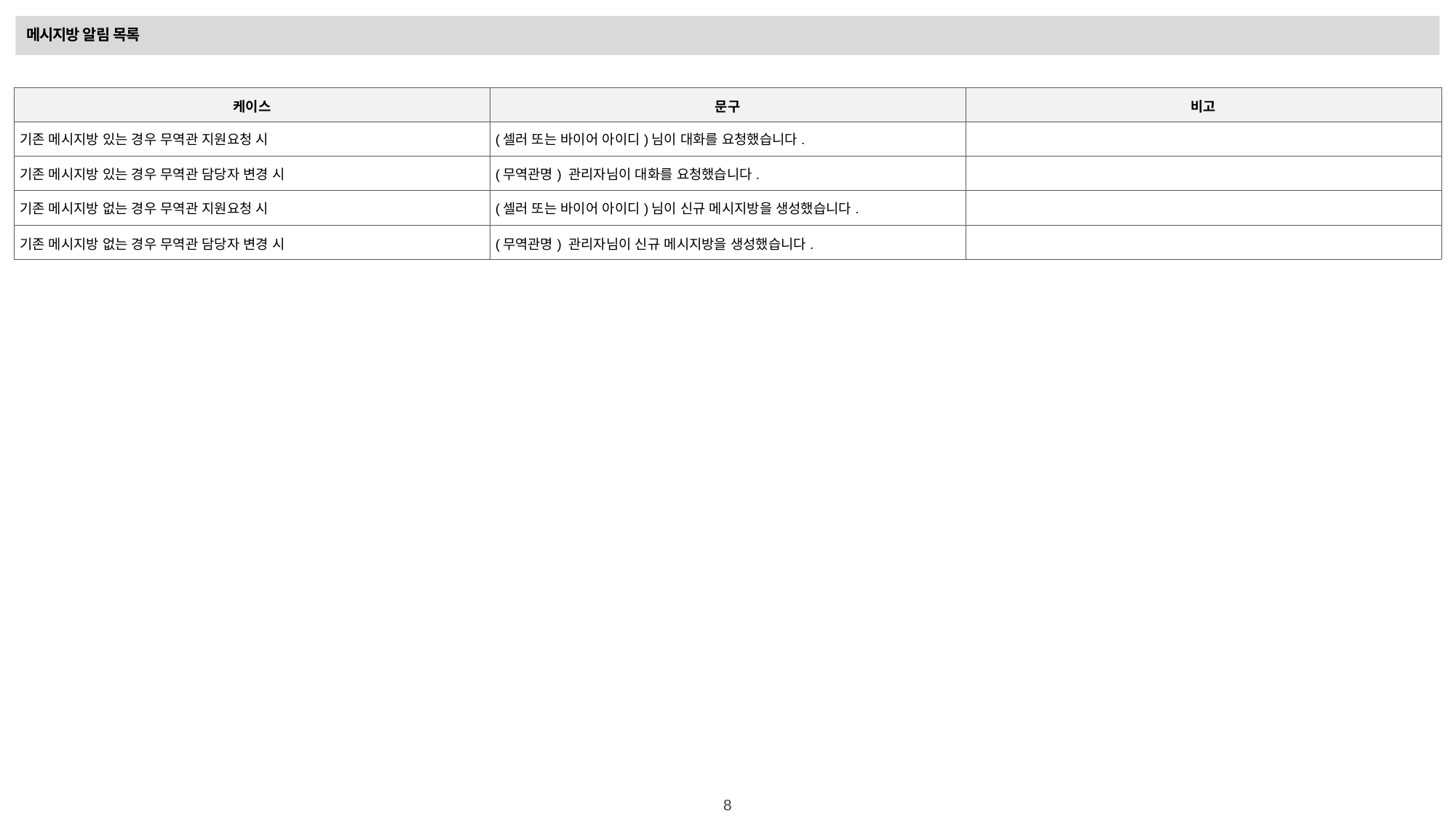

# 메시지방 알림 목록
| 케이스 | 문구 | 비고 |
| --- | --- | --- |
| 기존 메시지방 있는 경우 무역관 지원요청 시 | (셀러 또는 바이어 아이디)님이 대화를 요청했습니다. |  |
| 기존 메시지방 있는 경우 무역관 담당자 변경 시 | (무역관명) 관리자님이 대화를 요청했습니다. |  |
| 기존 메시지방 없는 경우 무역관 지원요청 시 | (셀러 또는 바이어 아이디)님이 신규 메시지방을 생성했습니다. |  |
| 기존 메시지방 없는 경우 무역관 담당자 변경 시 | (무역관명) 관리자님이 신규 메시지방을 생성했습니다. |  |